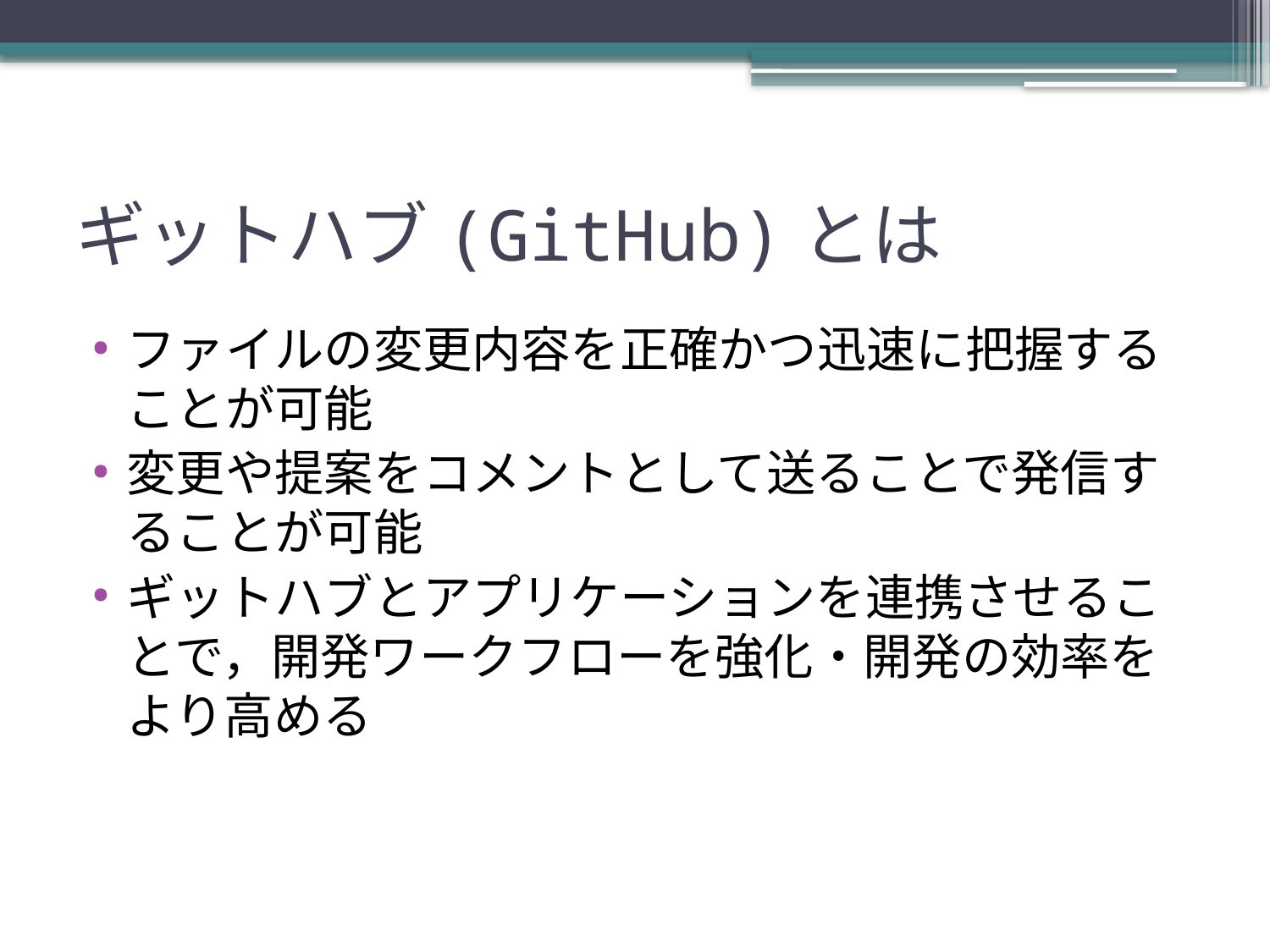

# ギットハブ(GitHub)とは
ファイルの変更内容を正確かつ迅速に把握することが可能
変更や提案をコメントとして送ることで発信することが可能
ギットハブとアプリケーションを連携させることで，開発ワークフローを強化・開発の効率をより高める